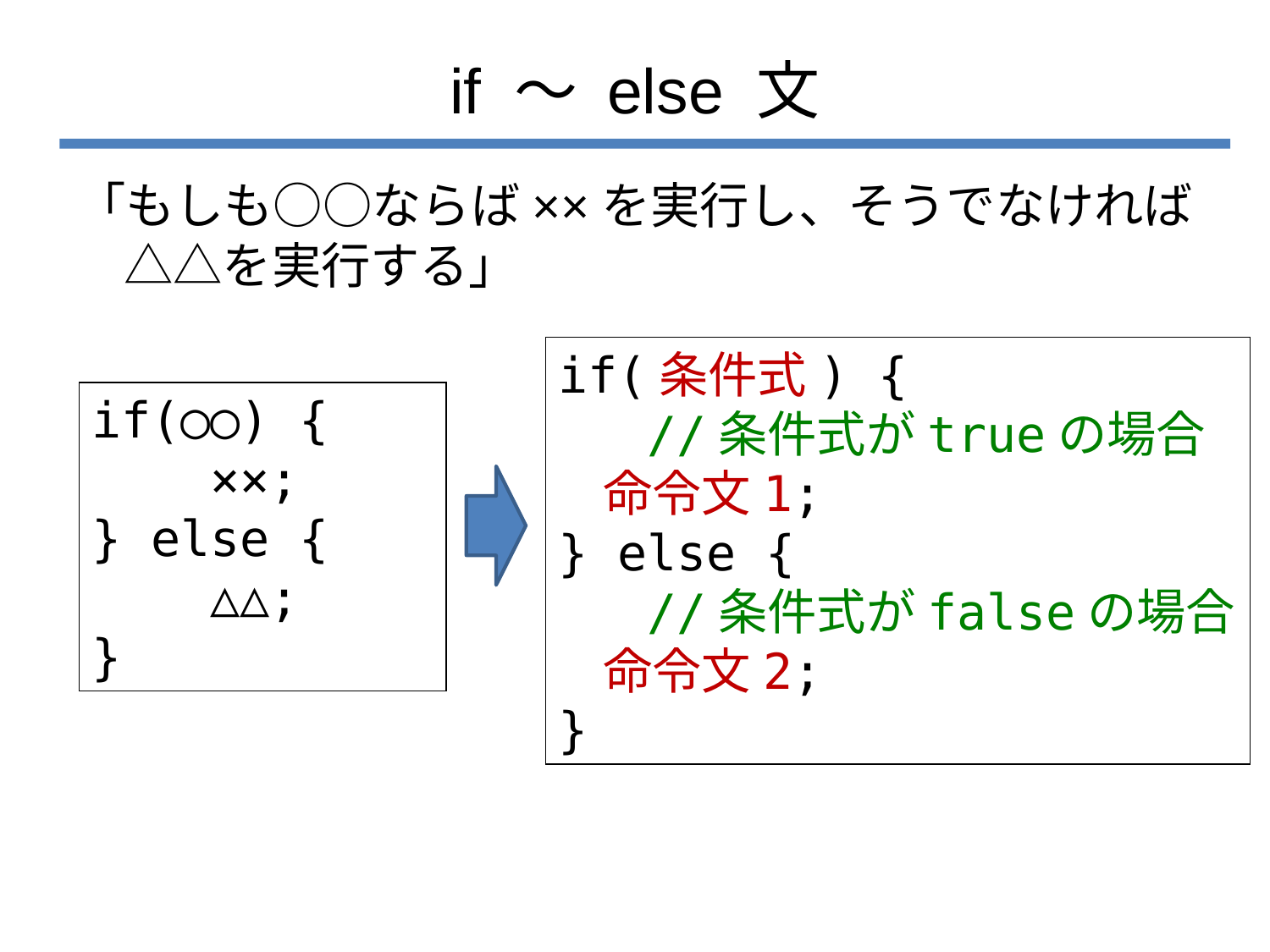

# if ～ else 文
「もしも○○ならば××を実行し、そうでなければ△△を実行する」
if(条件式) {
   //条件式がtrueの場合
   命令文1;
} else {
   //条件式がfalseの場合
   命令文2;
}
if(○○) {
    ××;
} else {
    △△;
}